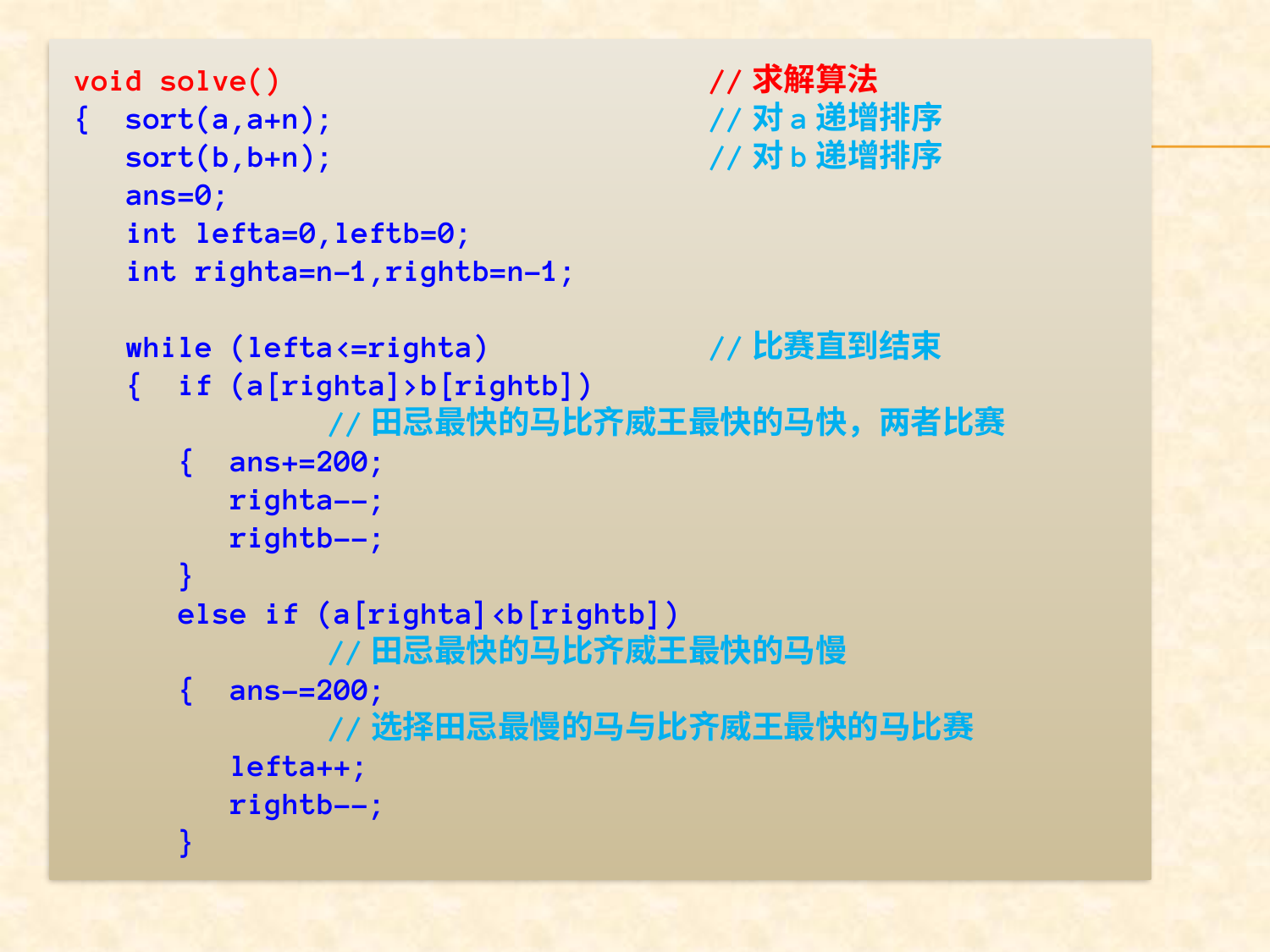

void solve()				//求解算法
{  sort(a,a+n);			//对a递增排序
   sort(b,b+n);			//对b递增排序
   ans=0;
   int lefta=0,leftb=0;
   int righta=n-1,rightb=n-1;
   while (lefta<=righta)		//比赛直到结束
   {  if (a[righta]>b[rightb])
		//田忌最快的马比齐威王最快的马快，两者比赛
      {  ans+=200;
         righta--;
         rightb--;
      }
      else if (a[righta]<b[rightb])
		//田忌最快的马比齐威王最快的马慢
      {  ans-=200;
		//选择田忌最慢的马与比齐威王最快的马比赛
         lefta++;
         rightb--;
      }